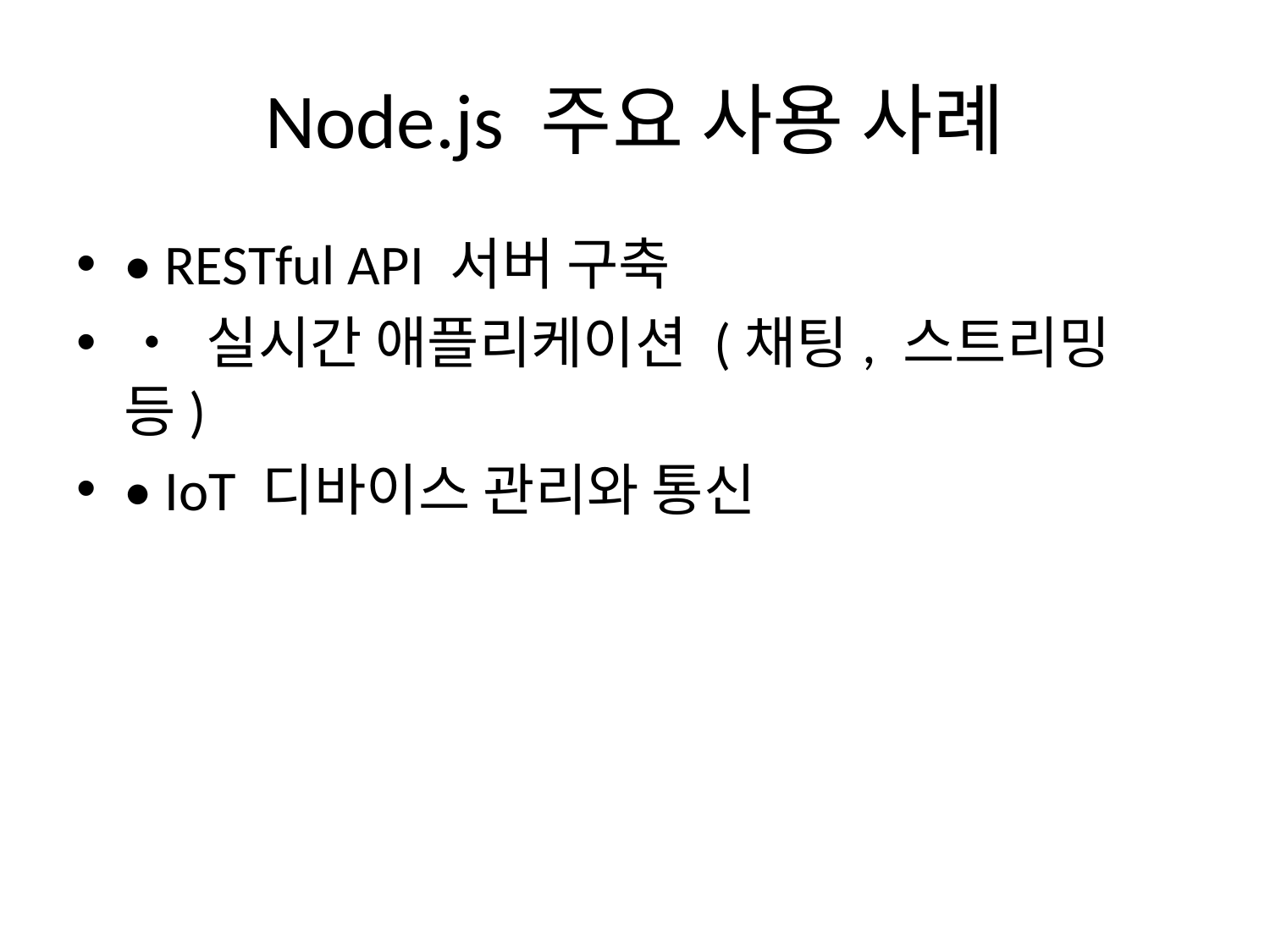

# Node.js 주요 사용 사례
• RESTful API 서버 구축
• 실시간 애플리케이션 (채팅, 스트리밍 등)
• IoT 디바이스 관리와 통신